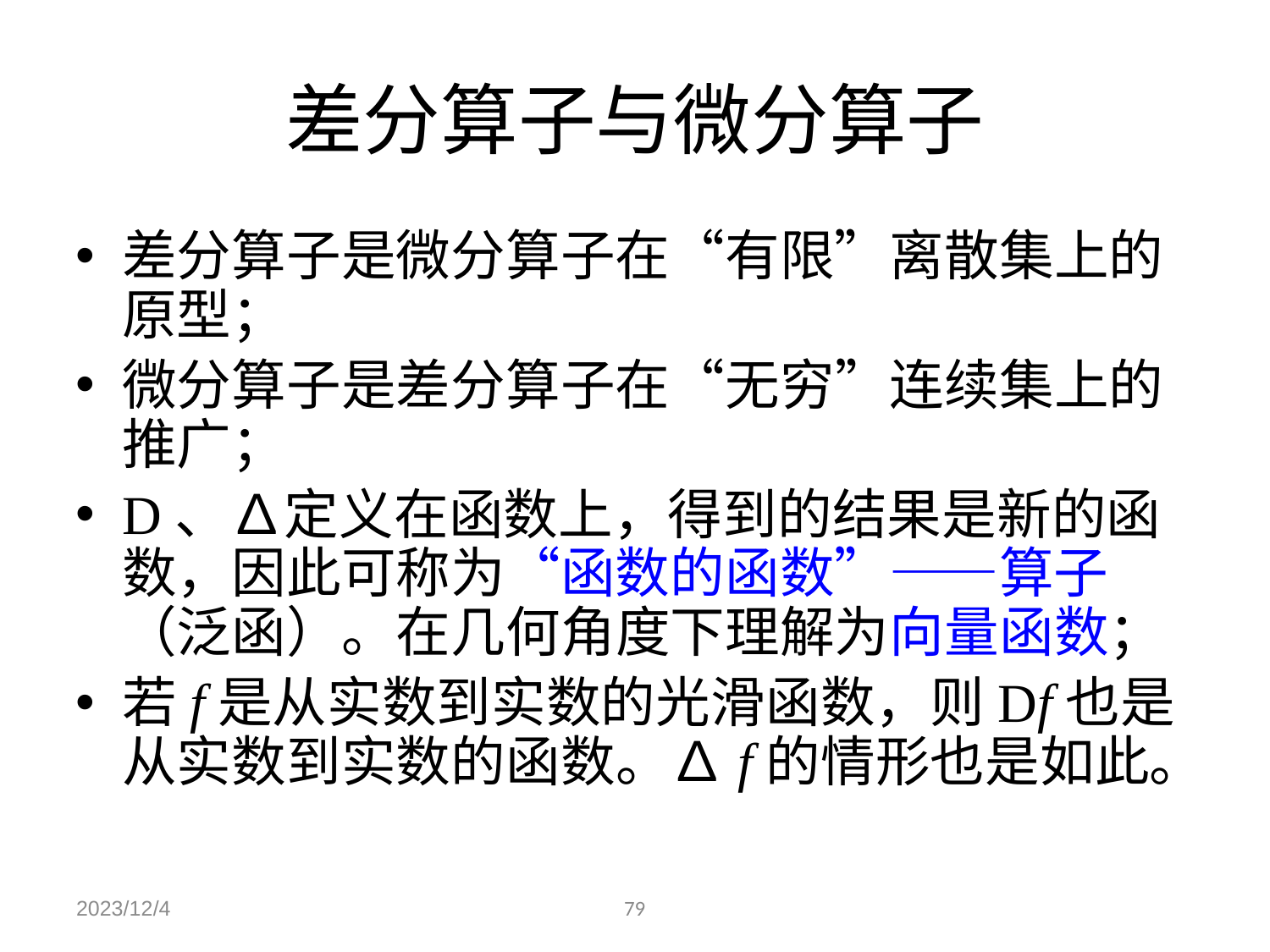

# 差分算子与微分算子
差分算子是微分算子在“有限”离散集上的原型；
微分算子是差分算子在“无穷”连续集上的推广；
D、∆定义在函数上，得到的结果是新的函数，因此可称为“函数的函数”——算子（泛函）。在几何角度下理解为向量函数；
若f是从实数到实数的光滑函数，则Df也是从实数到实数的函数。∆f的情形也是如此。

2023/12/4
79